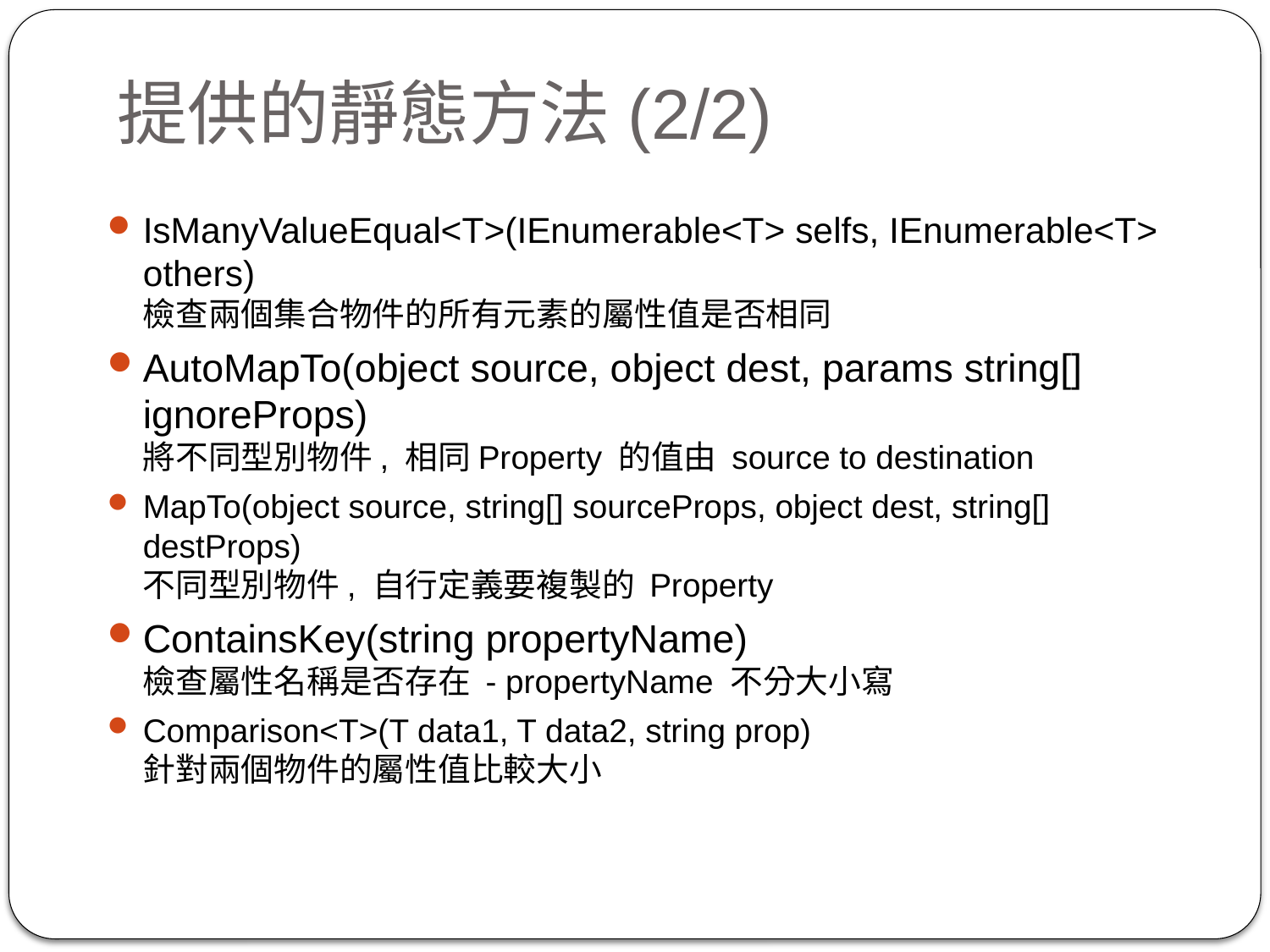

# 提供的靜態方法(2/2)
IsManyValueEqual<T>(IEnumerable<T> selfs, IEnumerable<T> others)
檢查兩個集合物件的所有元素的屬性值是否相同
AutoMapTo(object source, object dest, params string[] ignoreProps)
將不同型別物件, 相同Property 的值由 source to destination
MapTo(object source, string[] sourceProps, object dest, string[] destProps)
不同型別物件, 自行定義要複製的 Property
ContainsKey(string propertyName)
檢查屬性名稱是否存在 - propertyName 不分大小寫
Comparison<T>(T data1, T data2, string prop)
針對兩個物件的屬性值比較大小